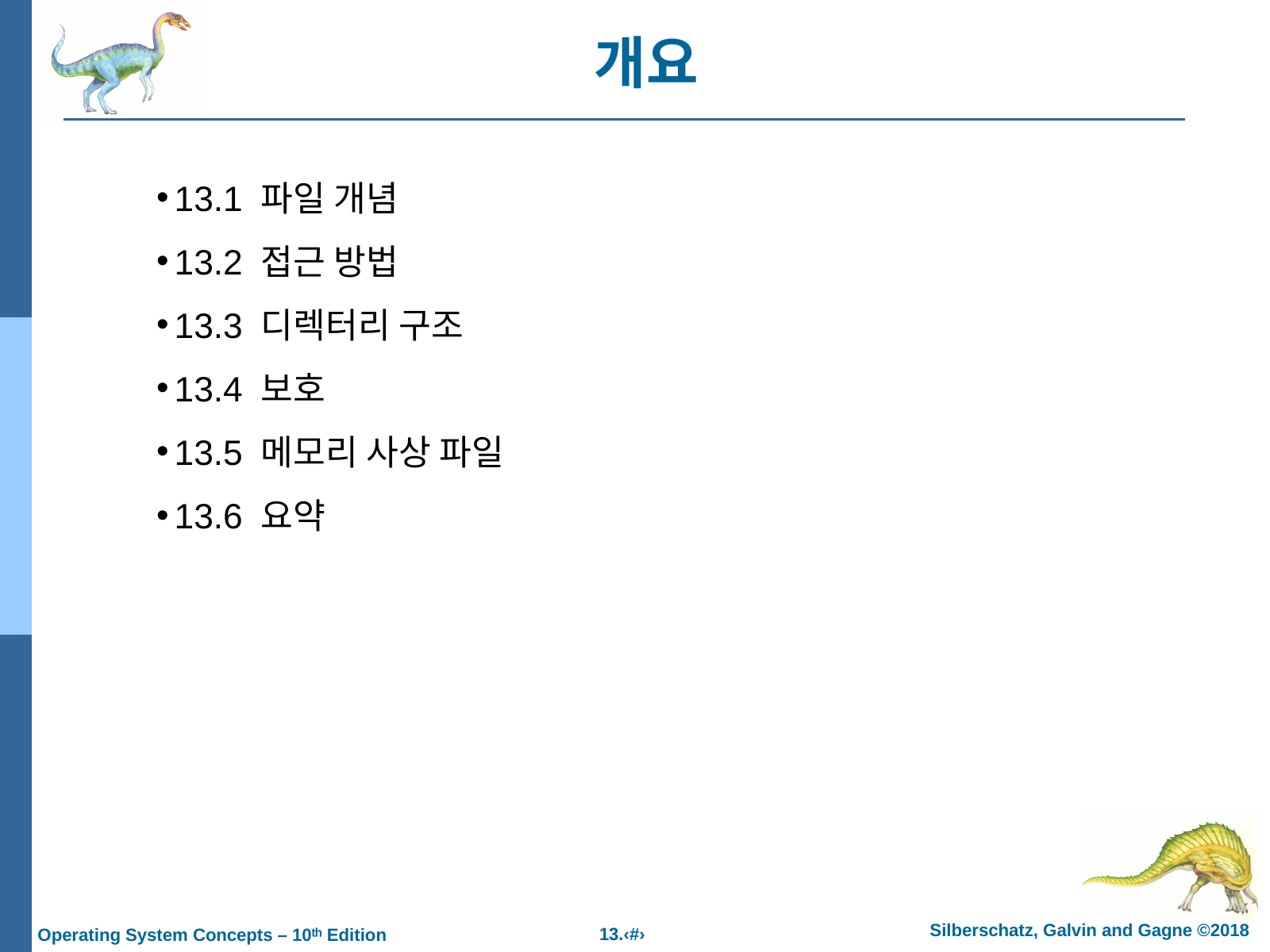

개요

13.1 파일 개념
13.2 접근 방법
13.3 디렉터리 구조
13.4 보호
13.5 메모리 사상 파일
13.6 요약

Silberschatz, Galvin and Gagne ©2018
13.‹#›
Operating System Concepts – 10ᵗʰ Edition